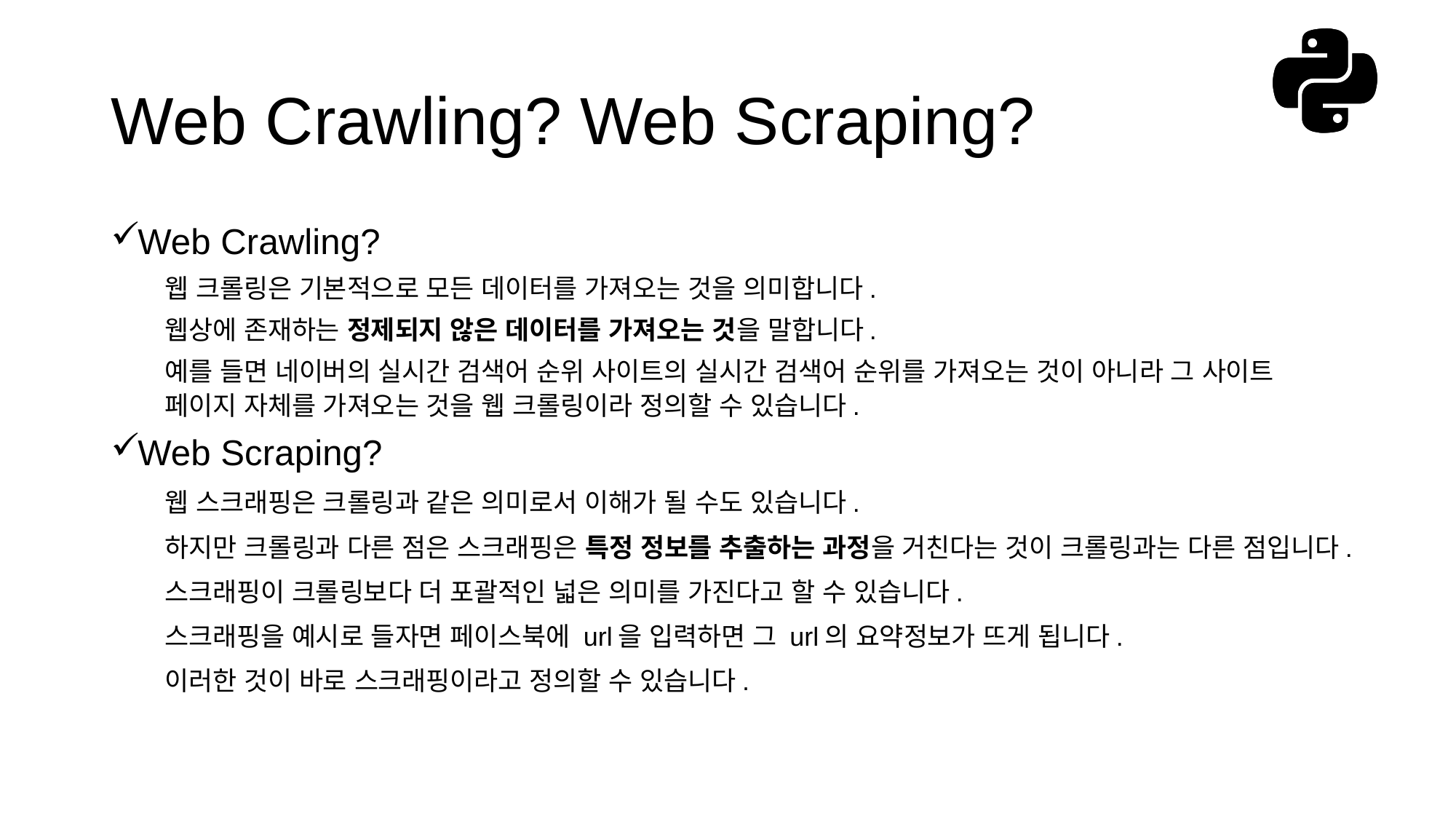

# Web Crawling? Web Scraping?
Web Crawling?
웹 크롤링은 기본적으로 모든 데이터를 가져오는 것을 의미합니다.
웹상에 존재하는 정제되지 않은 데이터를 가져오는 것을 말합니다.
예를 들면 네이버의 실시간 검색어 순위 사이트의 실시간 검색어 순위를 가져오는 것이 아니라 그 사이트 페이지 자체를 가져오는 것을 웹 크롤링이라 정의할 수 있습니다.
Web Scraping?
웹 스크래핑은 크롤링과 같은 의미로서 이해가 될 수도 있습니다.
하지만 크롤링과 다른 점은 스크래핑은 특정 정보를 추출하는 과정을 거친다는 것이 크롤링과는 다른 점입니다.
스크래핑이 크롤링보다 더 포괄적인 넓은 의미를 가진다고 할 수 있습니다.
스크래핑을 예시로 들자면 페이스북에 url을 입력하면 그 url의 요약정보가 뜨게 됩니다.
이러한 것이 바로 스크래핑이라고 정의할 수 있습니다.